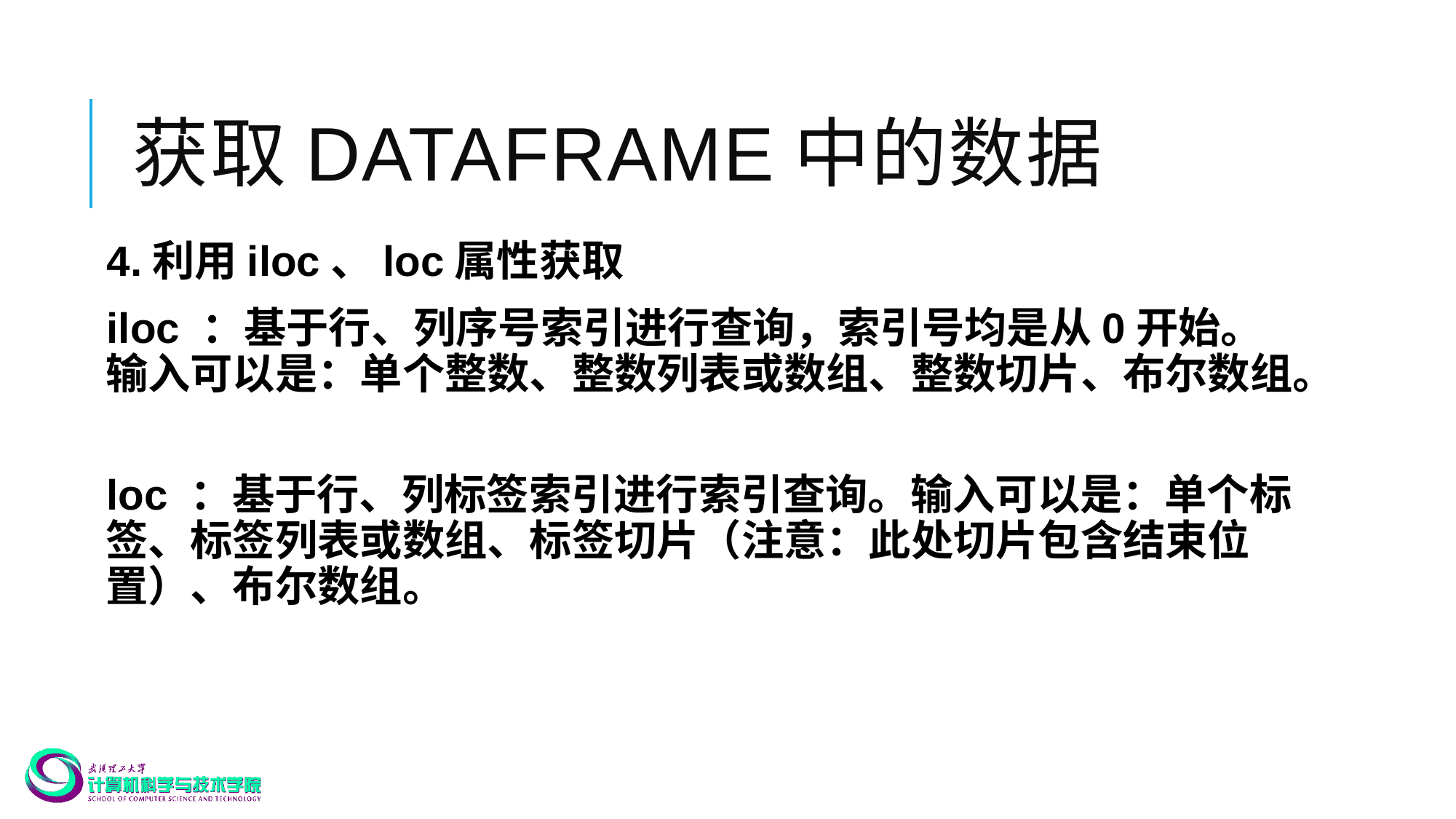

# 获取DataFrame中的数据
4.利用iloc、loc属性获取
iloc ：基于行、列序号索引进行查询，索引号均是从0开始。输入可以是：单个整数、整数列表或数组、整数切片、布尔数组。

loc ：基于行、列标签索引进行索引查询。输入可以是：单个标签、标签列表或数组、标签切片（注意：此处切片包含结束位置）、布尔数组。